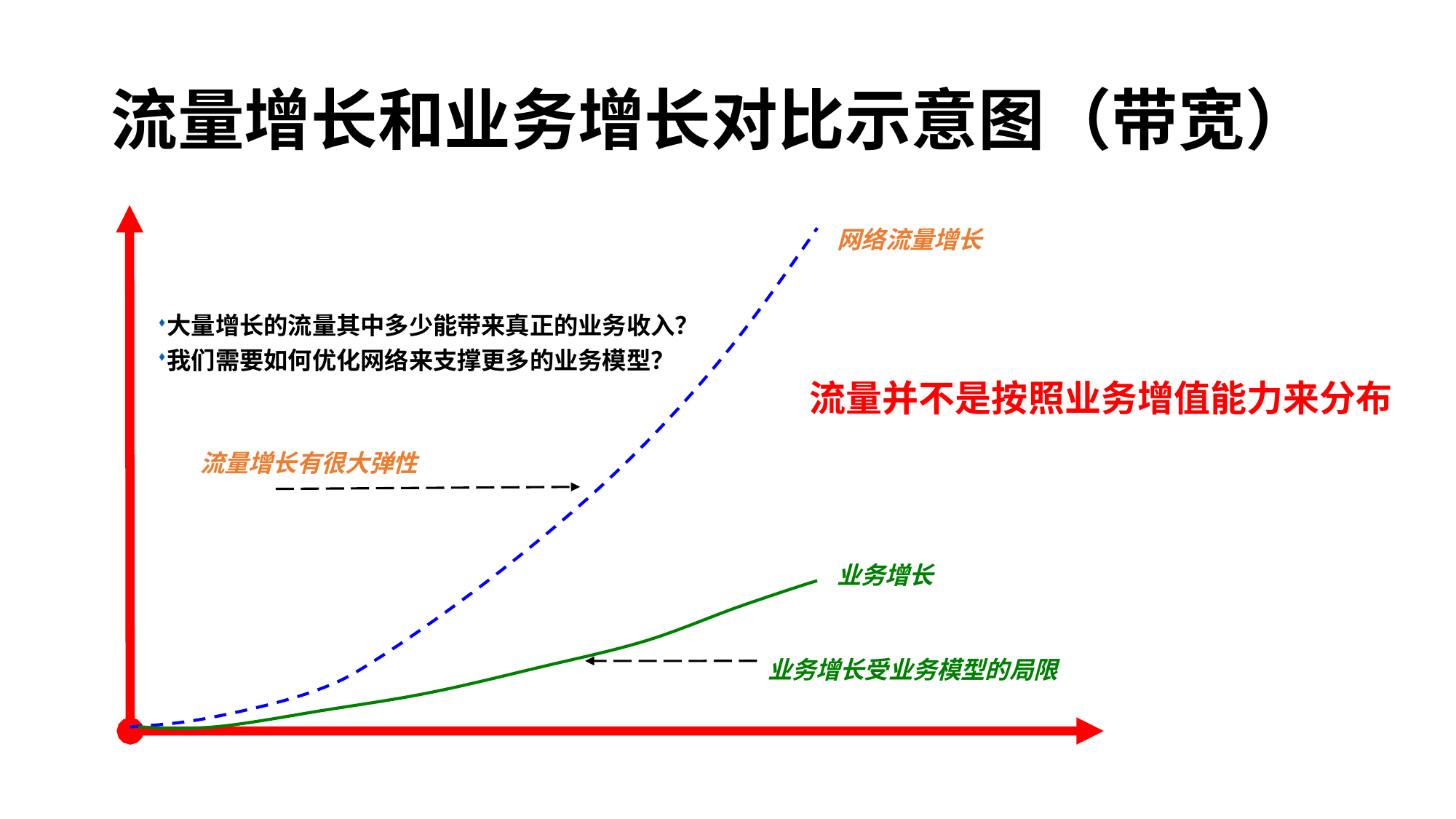

# 流量增长和业务增长对比示意图（带宽）

网络流量增长

大量增长的流量其中多少能带来真正的业务收入？
我们需要如何优化网络来支撑更多的业务模型？
流量并不是按照业务增值能力来分布
流量增长有很大弹性

业务增长

业务增长受业务模型的局限